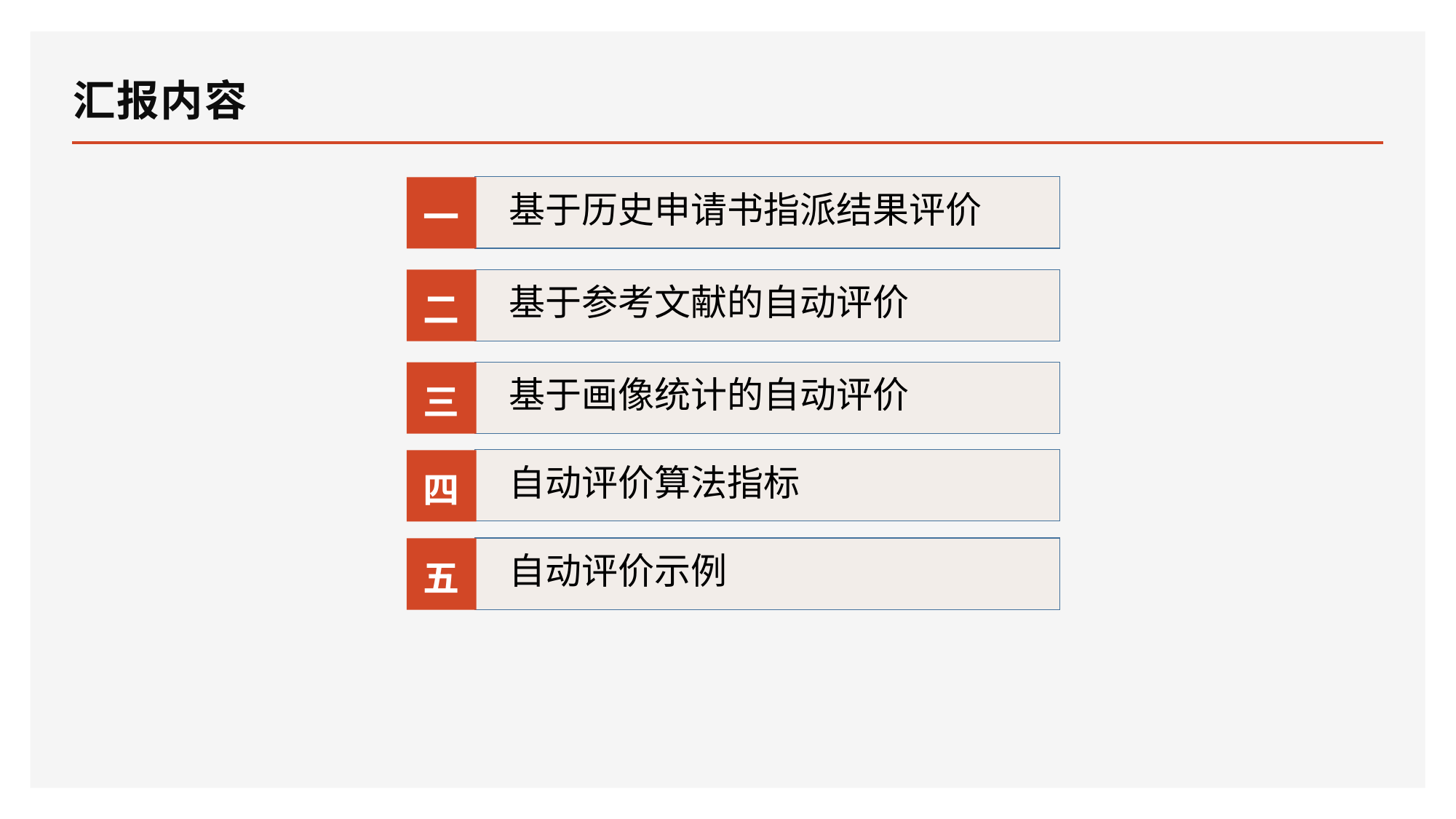

# 汇报内容

一
基于历史申请书指派结果评价

二
基于参考文献的自动评价

三
基于画像统计的自动评价

四
自动评价算法指标

五
自动评价示例